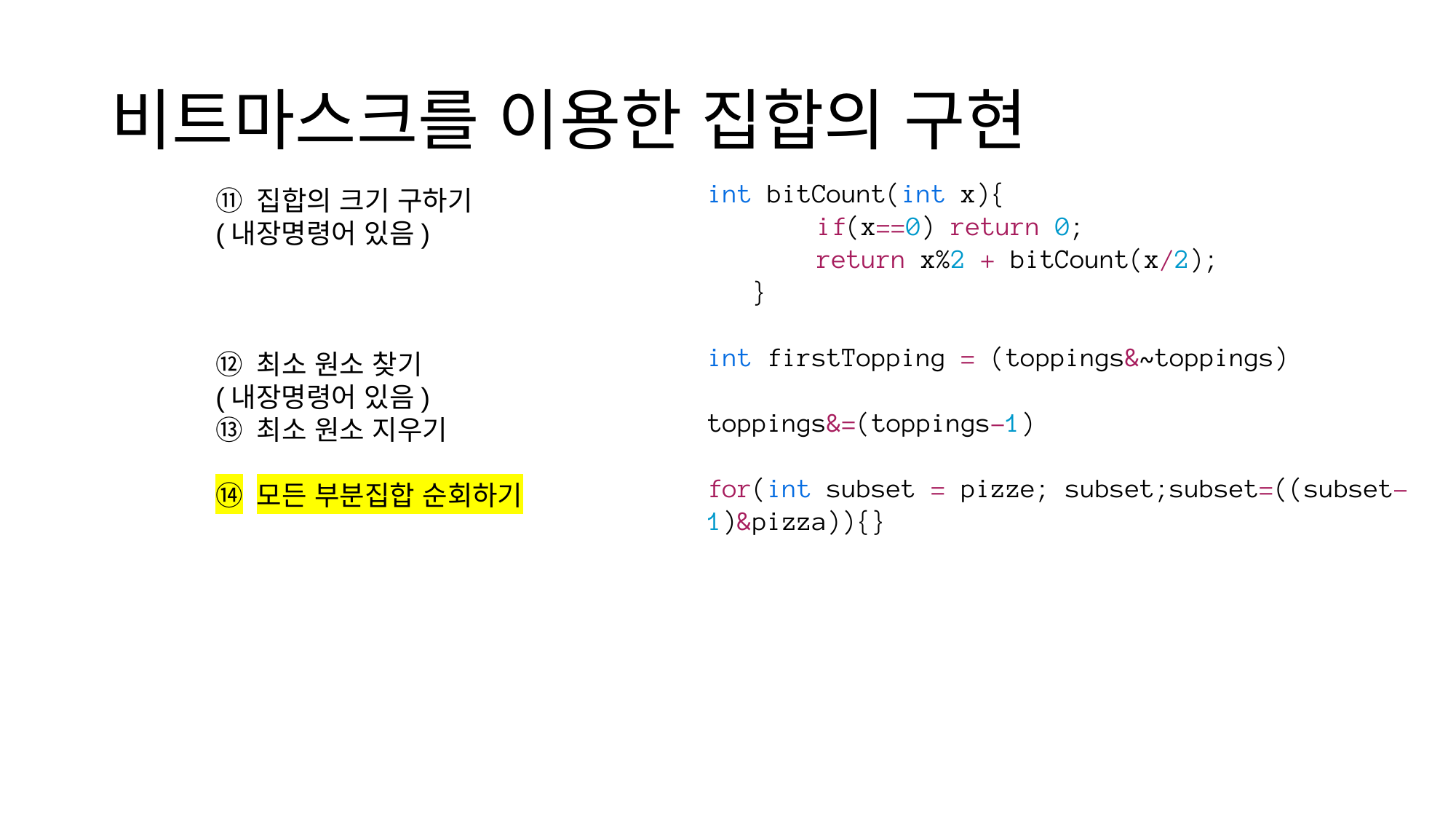

# 비트마스크를 이용한 집합의 구현
int bitCount(int x){
	if(x==0) return 0;
	return x%2 + bitCount(x/2);
   }

int firstTopping = (toppings&~toppings)

toppings&=(toppings-1)

for(int subset = pizze; subset;subset=((subset-1)&pizza)){}
집합의 크기 구하기
(내장명령어 있음)

최소 원소 찾기
(내장명령어 있음)
최소 원소 지우기

모든 부분집합 순회하기